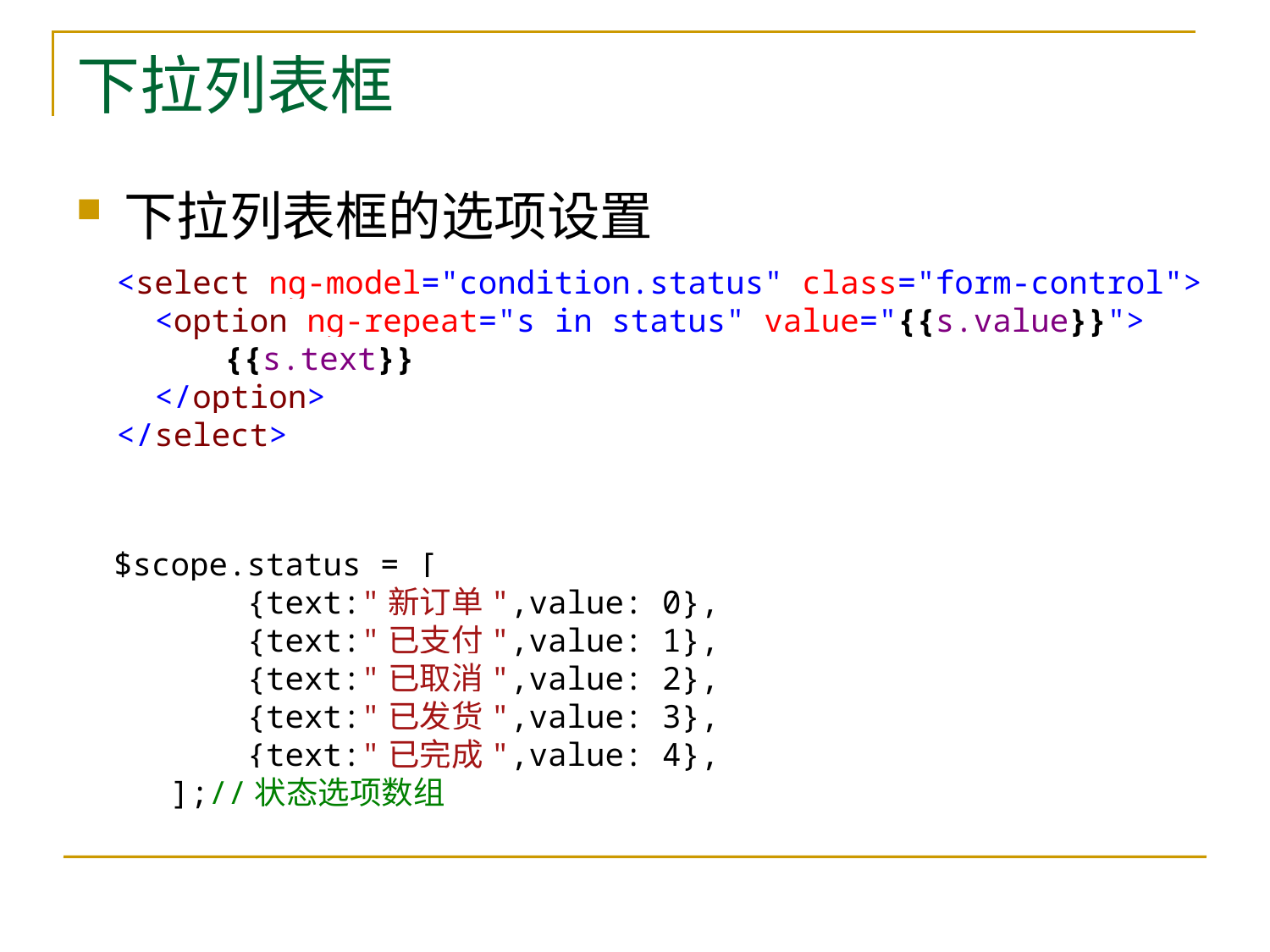

# 下拉列表框
下拉列表框的选项设置

 <select ng-model="condition.status" class="form-control">
   <option ng-repeat="s in status" value="{{s.value}}">
	{{s.text}}
   </option>
 </select>
 $scope.status = [
        {text:"新订单",value: 0},
        {text:"已支付",value: 1},
        {text:"已取消",value: 2},
        {text:"已发货",value: 3},
        {text:"已完成",value: 4},
    ];//状态选项数组